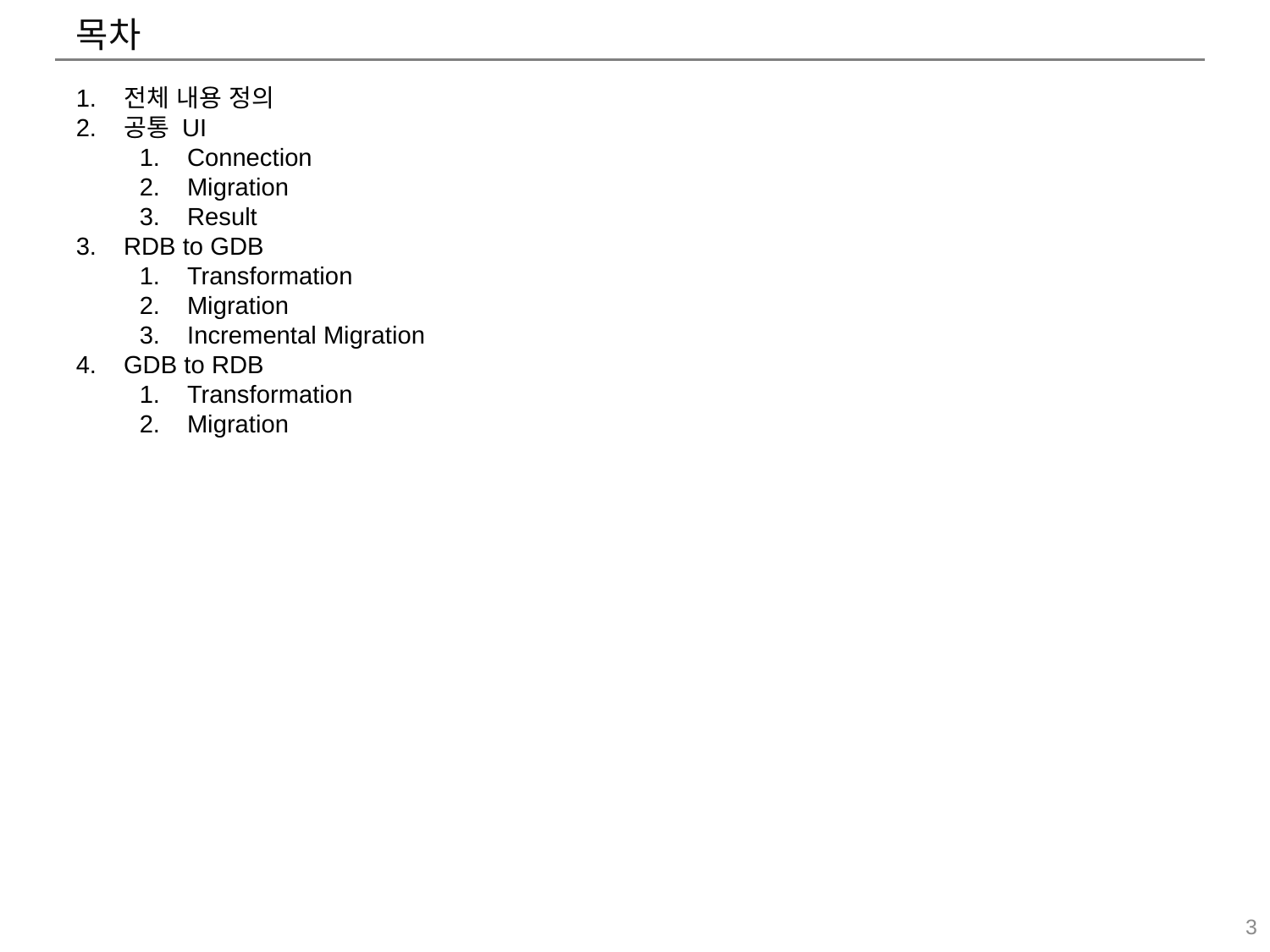

# 목차
전체 내용 정의
공통 UI
Connection
Migration
Result
RDB to GDB
Transformation
Migration
Incremental Migration
GDB to RDB
Transformation
Migration

3